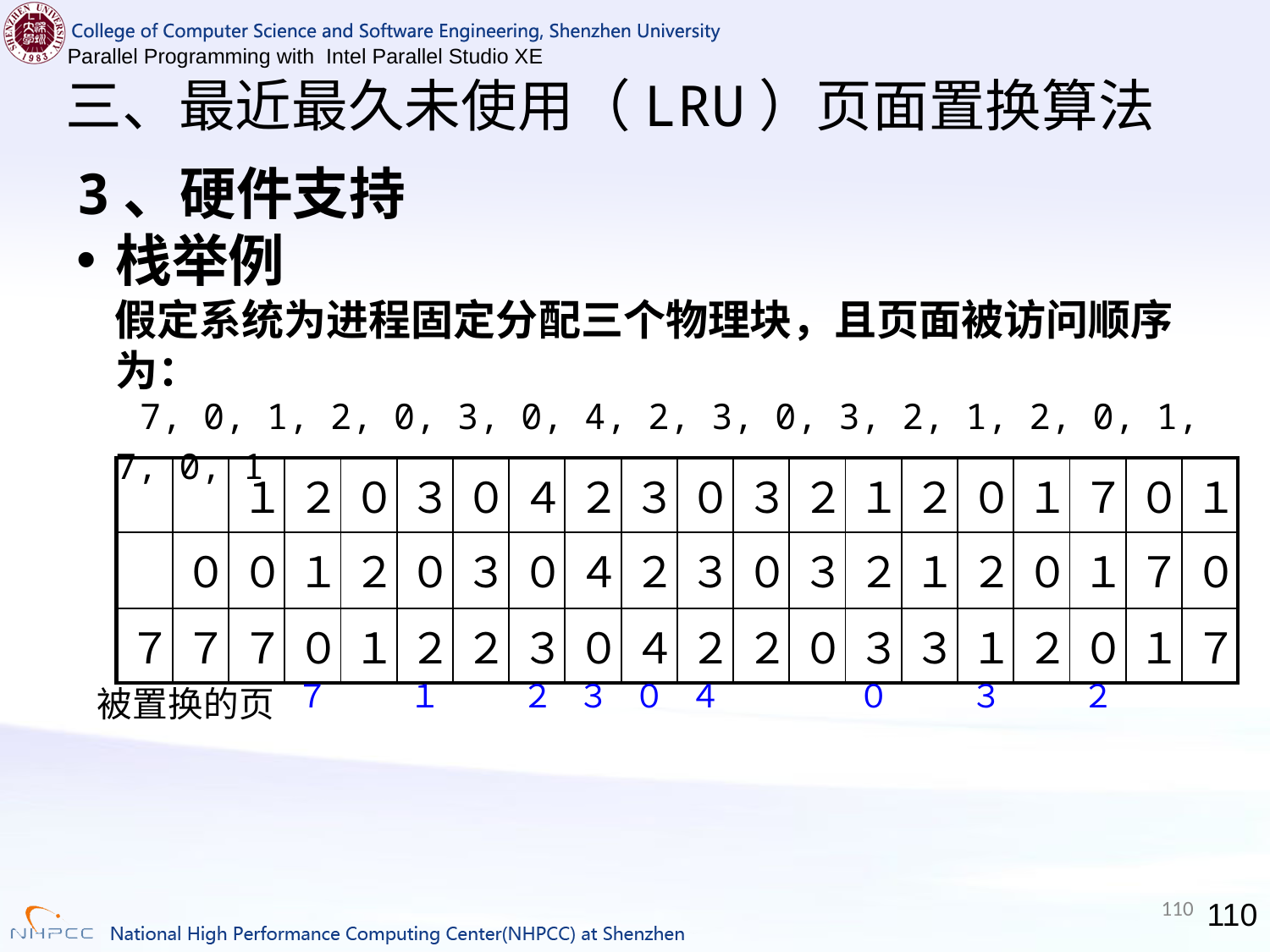

# 三、最近最久未使用（LRU）页面置换算法
3、硬件支持
栈举例
   假定系统为进程固定分配三个物理块，且页面被访问顺序为：
   7, 0, 1, 2, 0, 3, 0, 4, 2, 3, 0, 3, 2, 1, 2, 0, 1, 7, 0, 1
|  |  | １ | ２ | ０ | ３ | ０ | ４ | ２ | ３ | ０ | ３ | ２ | １ | ２ | ０ | １ | ７ | ０ | １ |
| --- | --- | --- | --- | --- | --- | --- | --- | --- | --- | --- | --- | --- | --- | --- | --- | --- | --- | --- | --- |
|  | ０ | ０ | １ | ２ | ０ | ３ | ０ | ４ | ２ | ３ | ０ | ３ | ２ | １ | ２ | ０ | １ | ７ | ０ |
| ７ | ７ | ７ | ０ | １ | ２ | ２ | ３ | ０ | ４ | ２ | ２ | ０ | ３ | ３ | １ | ２ | ０ | １ | ７ |
７

１

２
３
０
４

０

３

２

被置换的页
110
110